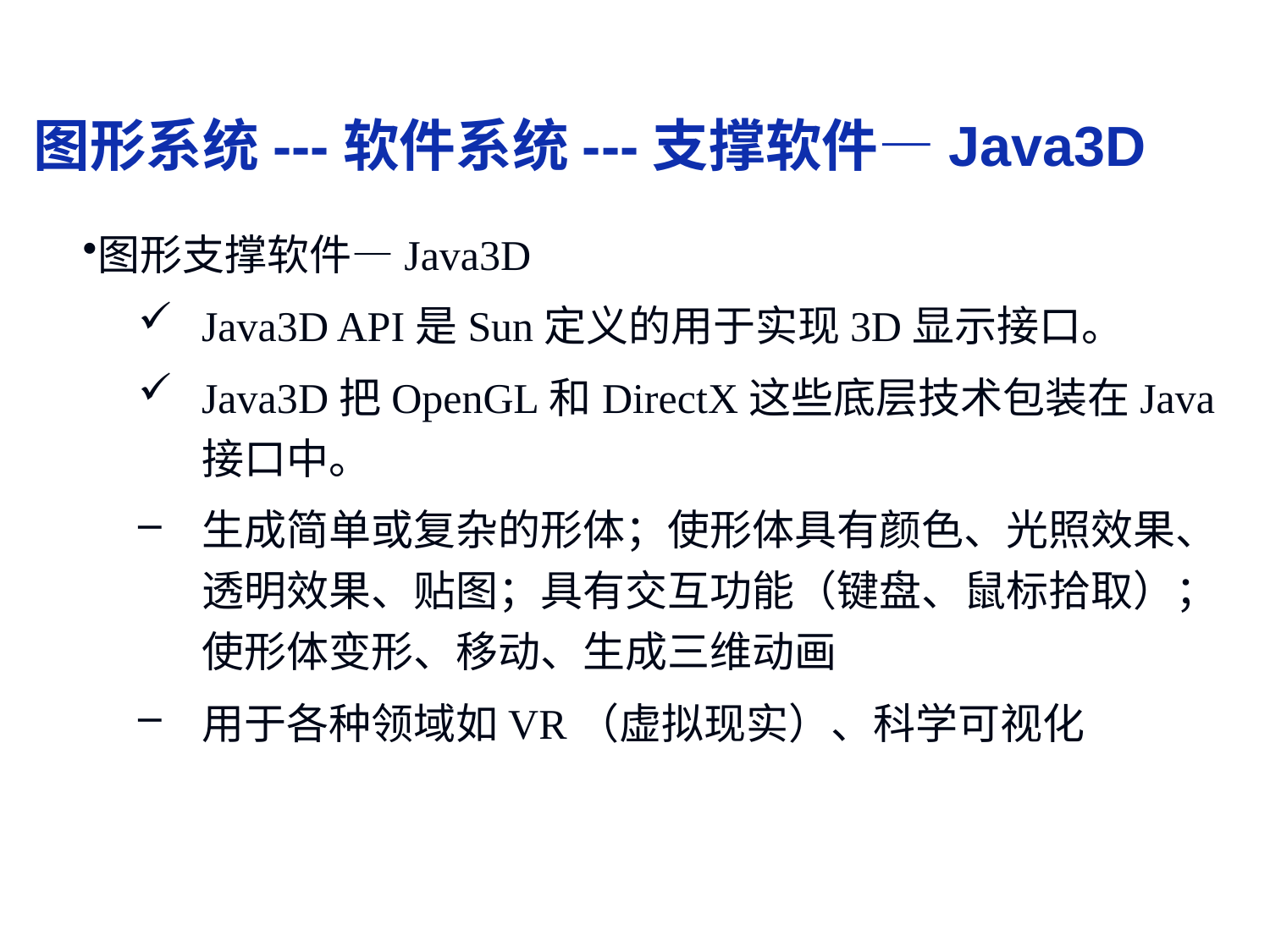

图形系统---软件系统---支撑软件—Java3D
# 图形支撑软件—Java3D
Java3D API是Sun定义的用于实现3D显示接口。
Java3D把OpenGL和DirectX这些底层技术包装在Java接口中。
生成简单或复杂的形体；使形体具有颜色、光照效果、透明效果、贴图；具有交互功能（键盘、鼠标拾取）；使形体变形、移动、生成三维动画
用于各种领域如VR（虚拟现实）、科学可视化